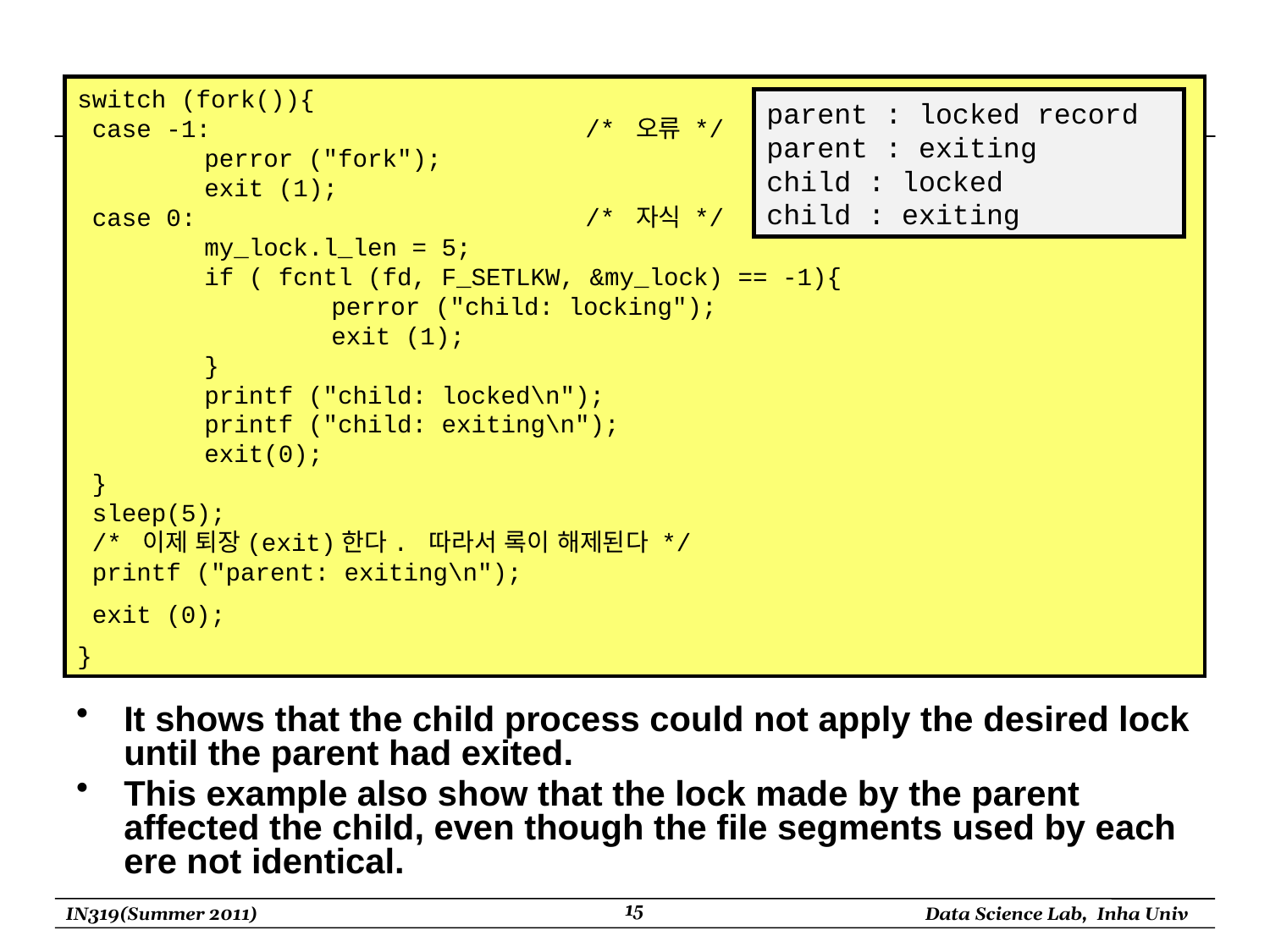

switch (fork()){
 case -1: 			/* 오류 */
 	perror ("fork");
 	exit (1);
 case 0: 			/* 자식 */
 	my_lock.l_len = 5;
 	if ( fcntl (fd, F_SETLKW, &my_lock) == -1){
 		perror ("child: locking");
 		exit (1);
 	}
 	printf ("child: locked\n");
 	printf ("child: exiting\n");
 	exit(0);
 }
 sleep(5);
 /* 이제 퇴장(exit)한다. 따라서 록이 해제된다 */
 printf ("parent: exiting\n");
 exit (0);
}
parent : locked record
parent : exiting
child : locked
child : exiting
It shows that the child process could not apply the desired lock until the parent had exited.
This example also show that the lock made by the parent affected the child, even though the file segments used by each ere not identical.
15